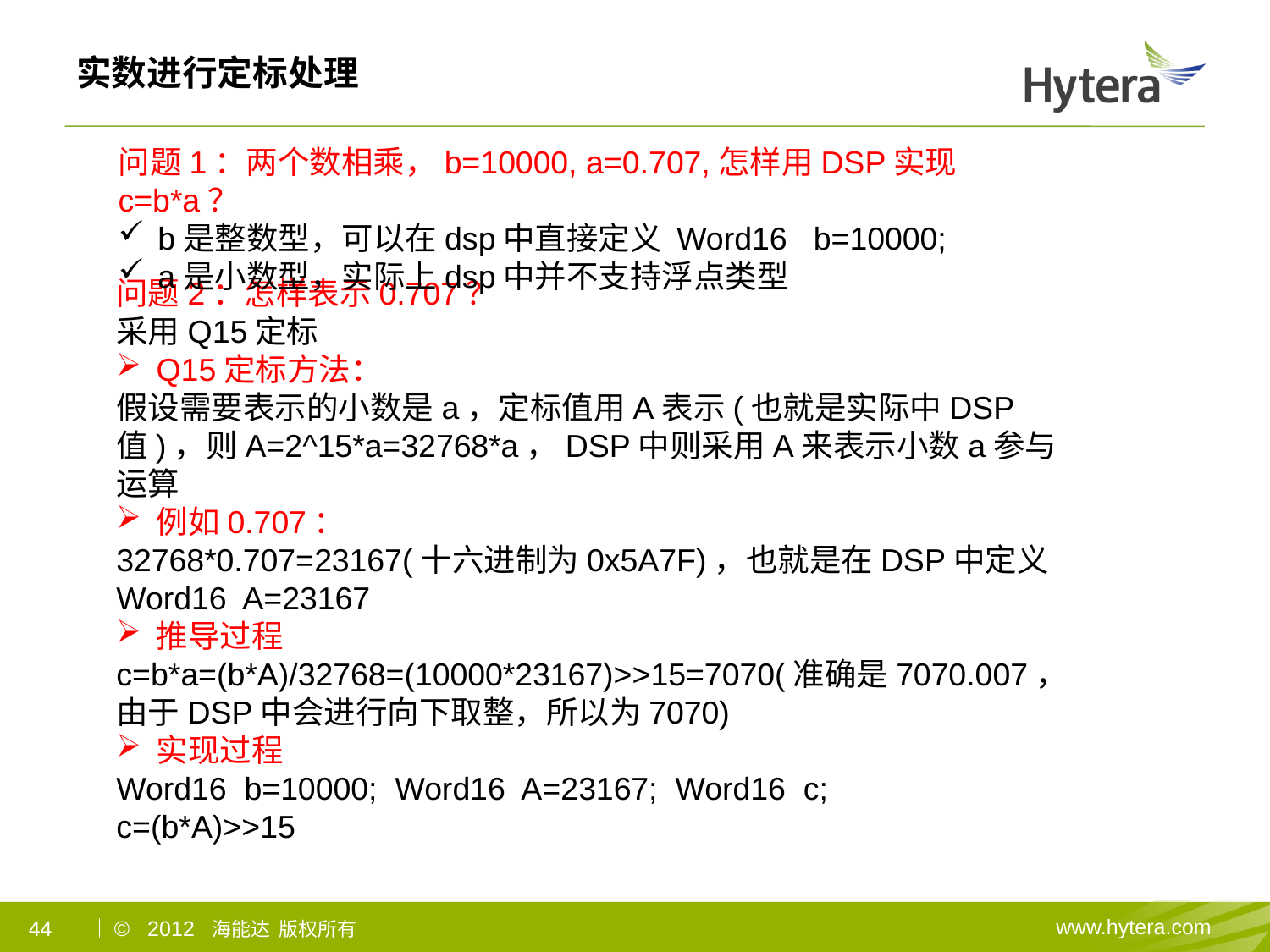

# 实数进行定标处理
问题1：两个数相乘，b=10000, a=0.707,怎样用DSP实现c=b*a？
b是整数型，可以在dsp中直接定义 Word16   b=10000;
a是小数型，实际上dsp中并不支持浮点类型
问题2：怎样表示0.707？
采用Q15定标
Q15定标方法：
假设需要表示的小数是a，定标值用A表示(也就是实际中DSP值)，则A=2^15*a=32768*a，DSP中则采用A来表示小数a参与运算
例如0.707：
32768*0.707=23167(十六进制为0x5A7F)，也就是在DSP中定义Word16  A=23167
推导过程
c=b*a=(b*A)/32768=(10000*23167)>>15=7070(准确是7070.007，由于DSP中会进行向下取整，所以为7070)
实现过程
Word16  b=10000;  Word16  A=23167;  Word16  c;
c=(b*A)>>15